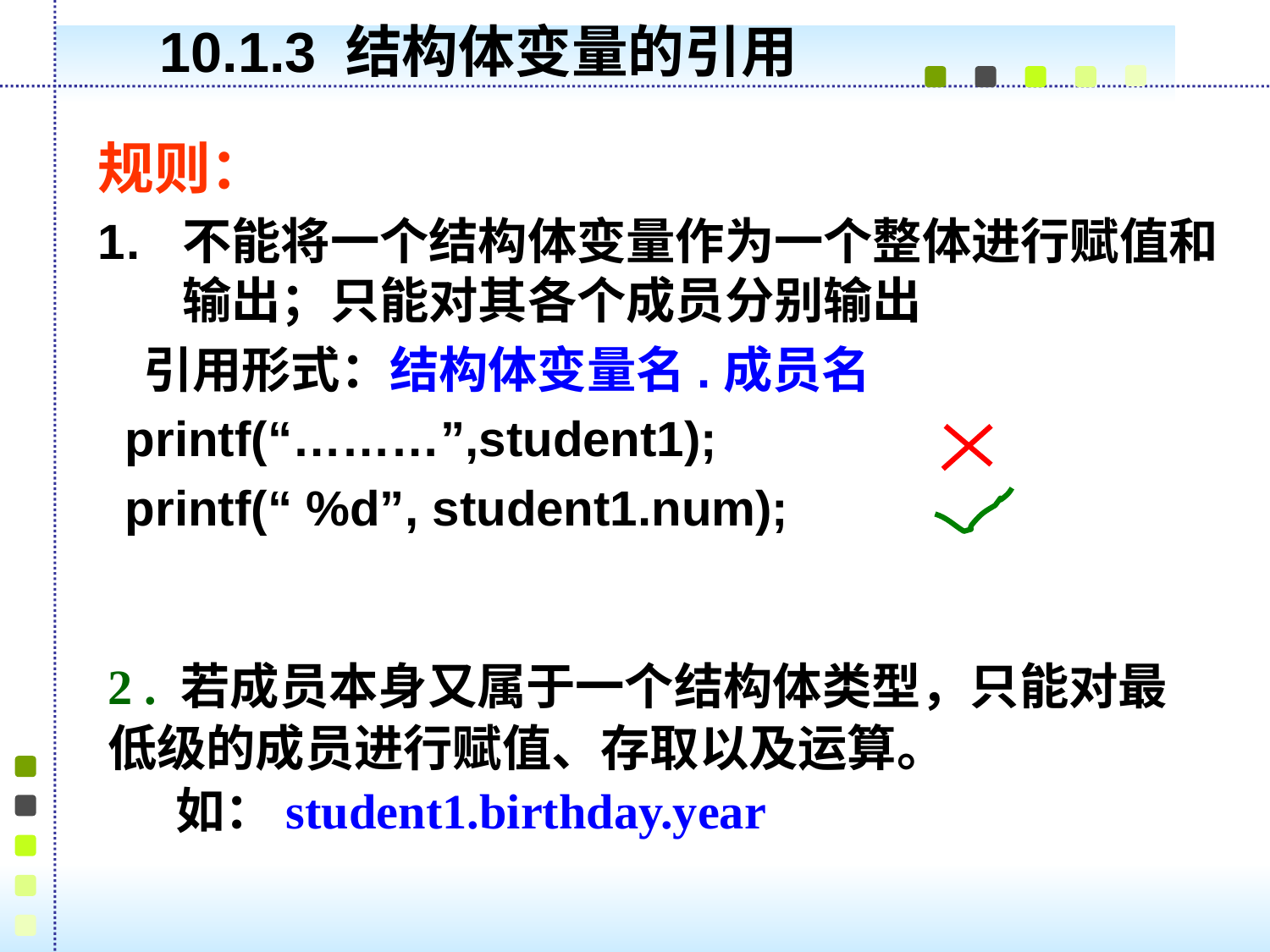

# 10.1.3 结构体变量的引用
规则：
不能将一个结构体变量作为一个整体进行赋值和输出；只能对其各个成员分别输出
   引用形式：结构体变量名.成员名
  printf(“………”,student1);
  printf(“ %d”, student1.num);

2 . 若成员本身又属于一个结构体类型，只能对最低级的成员进行赋值、存取以及运算。
     如：student1.birthday.year